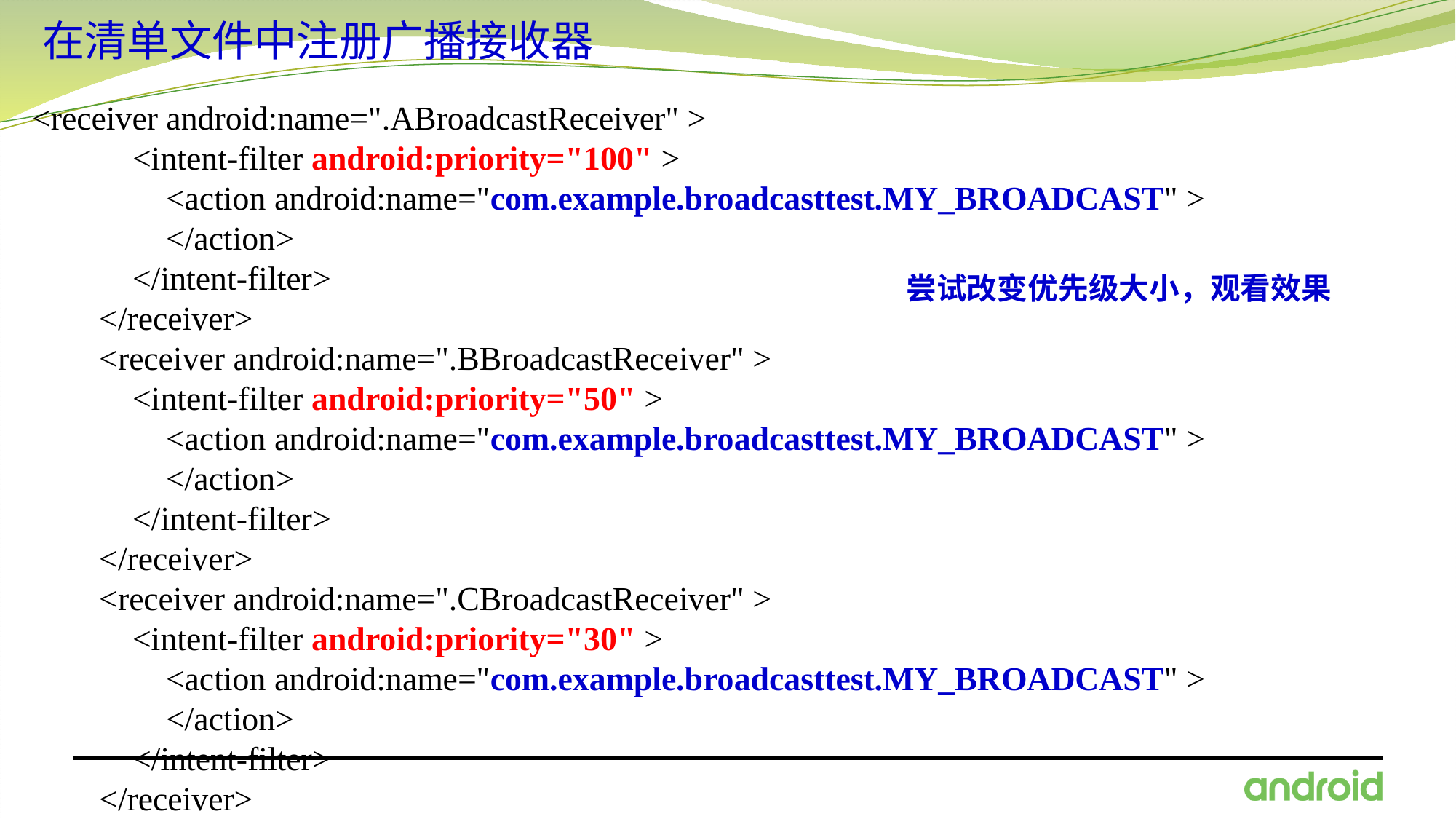

在清单文件中注册广播接收器
<receiver android:name=".ABroadcastReceiver" >
            <intent-filter android:priority="100" >
                <action android:name="com.example.broadcasttest.MY_BROADCAST" >
                </action>
            </intent-filter>
        </receiver>
        <receiver android:name=".BBroadcastReceiver" >
            <intent-filter android:priority="50" >
                <action android:name="com.example.broadcasttest.MY_BROADCAST" >
                </action>
            </intent-filter>
        </receiver>
        <receiver android:name=".CBroadcastReceiver" >
            <intent-filter android:priority="30" >
                <action android:name="com.example.broadcasttest.MY_BROADCAST" >
                </action>
            </intent-filter>
        </receiver>
尝试改变优先级大小，观看效果